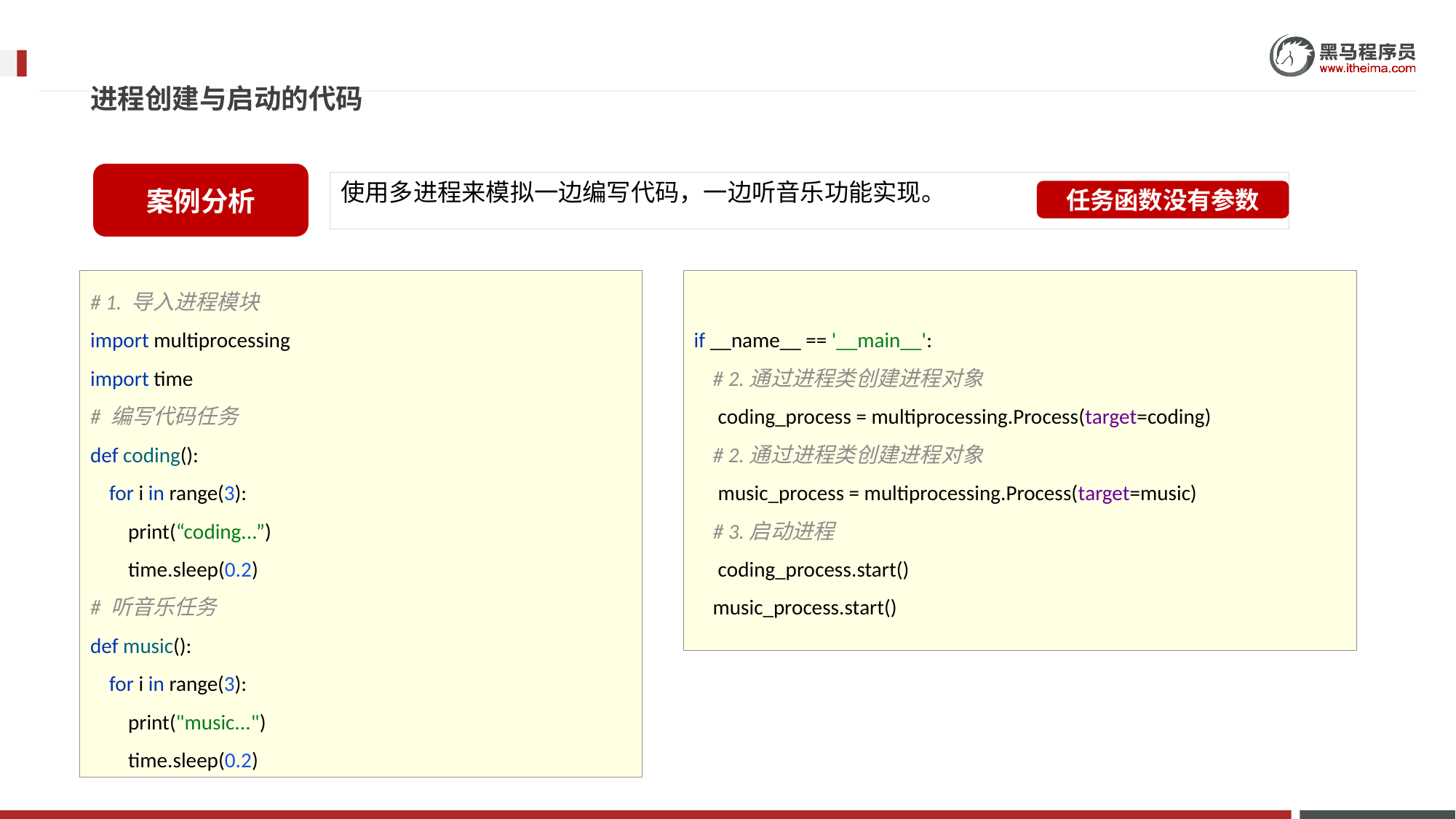

进程创建与启动的代码
案例分析
使用多进程来模拟一边编写代码，一边听音乐功能实现。
任务函数没有参数
# 1. 导入进程模块 import multiprocessing import time # 编写代码任务 def coding(): for i in range(3): print(“coding...”) time.sleep(0.2) # 听音乐任务 def music(): for i in range(3): print("music...") time.sleep(0.2)
if __name__ == '__main__':
    # 2.通过进程类创建进程对象
    coding_process = multiprocessing.Process(target=coding)
    # 2.通过进程类创建进程对象
    music_process = multiprocessing.Process(target=music)
    # 3.启动进程
    coding_process.start()
    music_process.start()